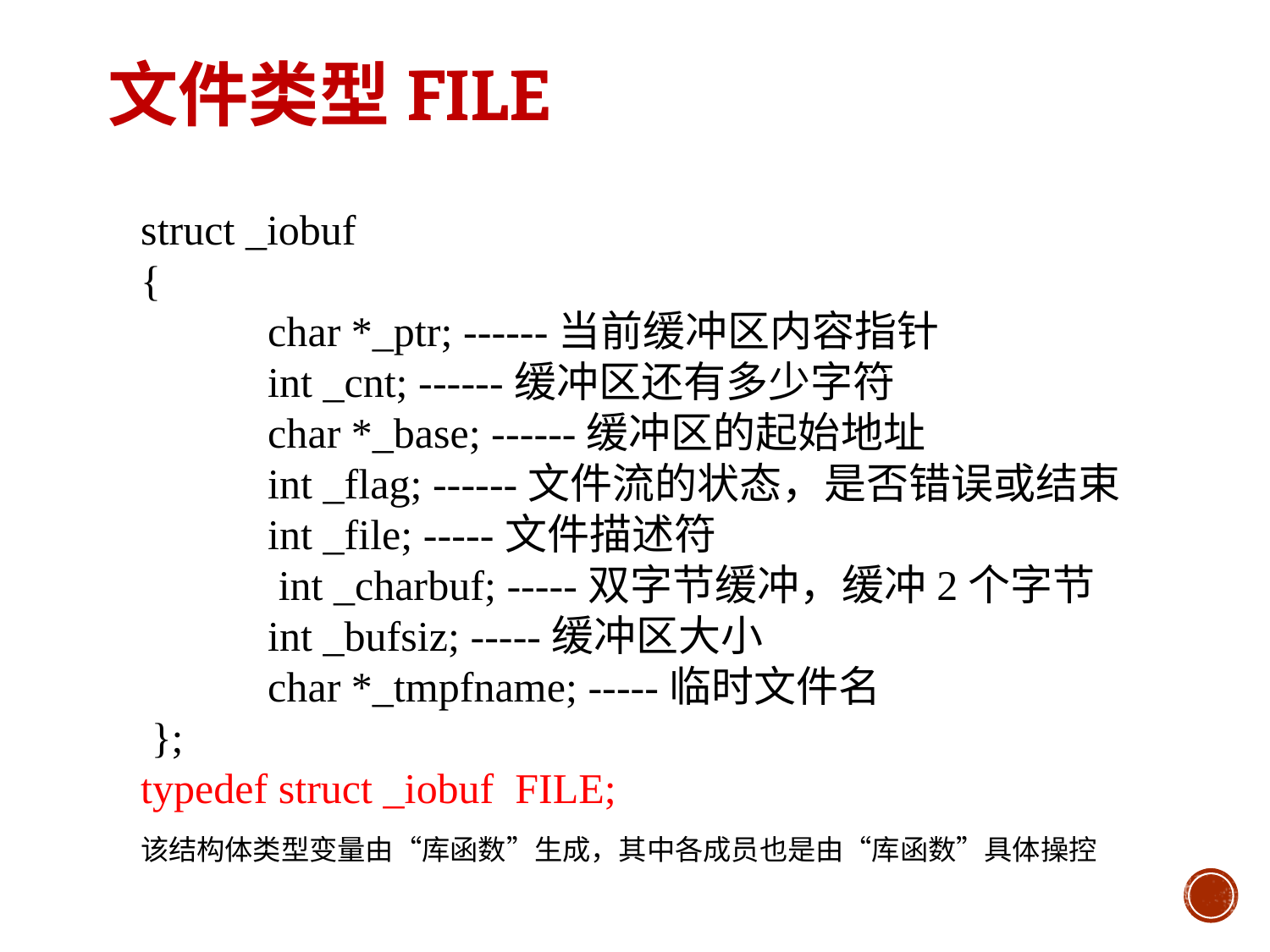

# 文件类型FILE
struct _iobuf
{
 	char *_ptr; ------当前缓冲区内容指针
 	int _cnt; ------缓冲区还有多少字符
  	char *_base; ------缓冲区的起始地址
  	int _flag; ------文件流的状态，是否错误或结束
  	int _file; -----文件描述符
  	 int _charbuf; -----双字节缓冲，缓冲2个字节
  	int _bufsiz; -----缓冲区大小
  	char *_tmpfname; -----临时文件名
 };
typedef struct _iobuf  FILE;
该结构体类型变量由“库函数”生成，其中各成员也是由“库函数”具体操控
14